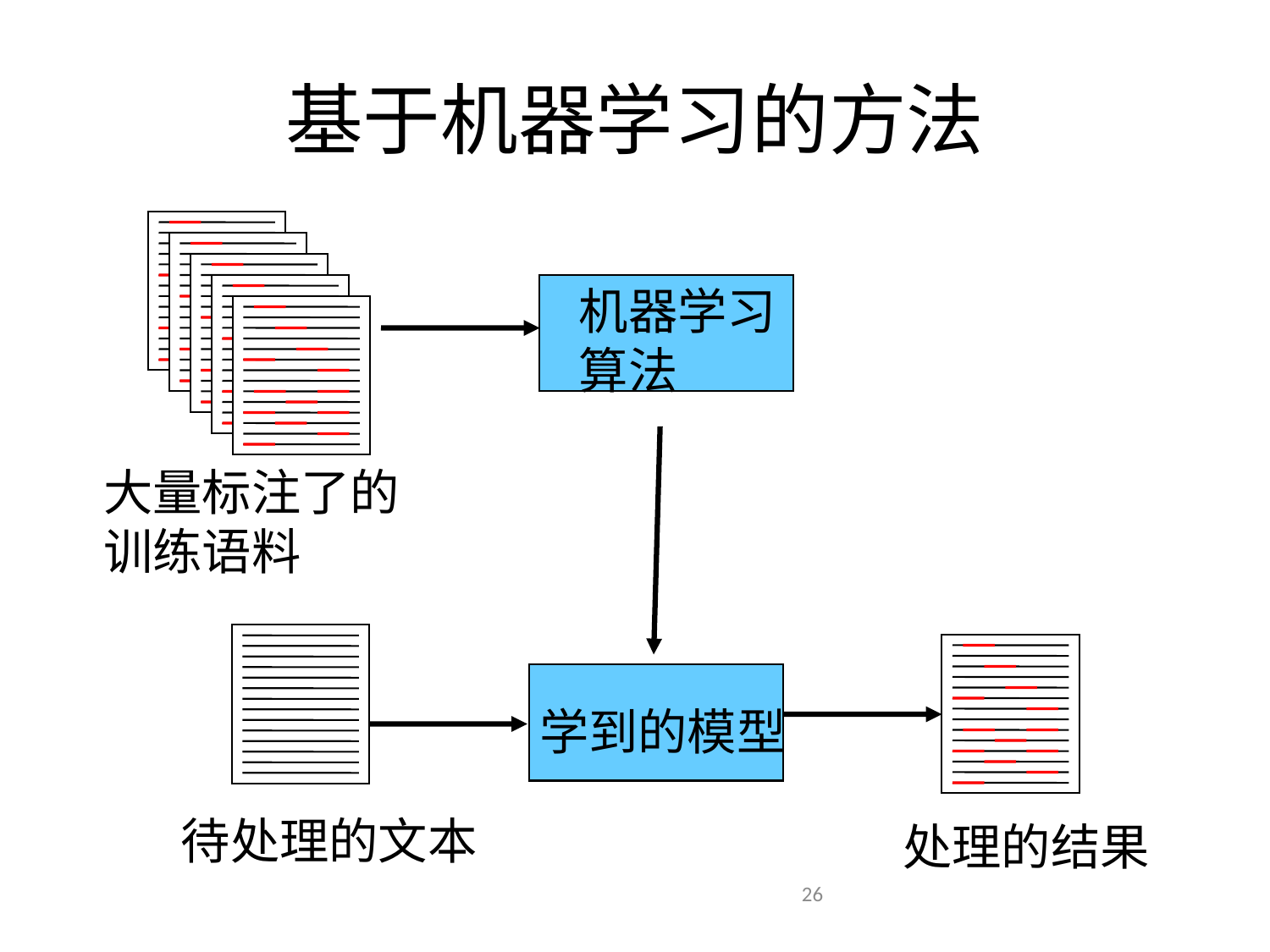

# 基于机器学习的方法

大量标注了的
训练语料
机器学习
算法

学到的模型

待处理的文本

处理的结果

26